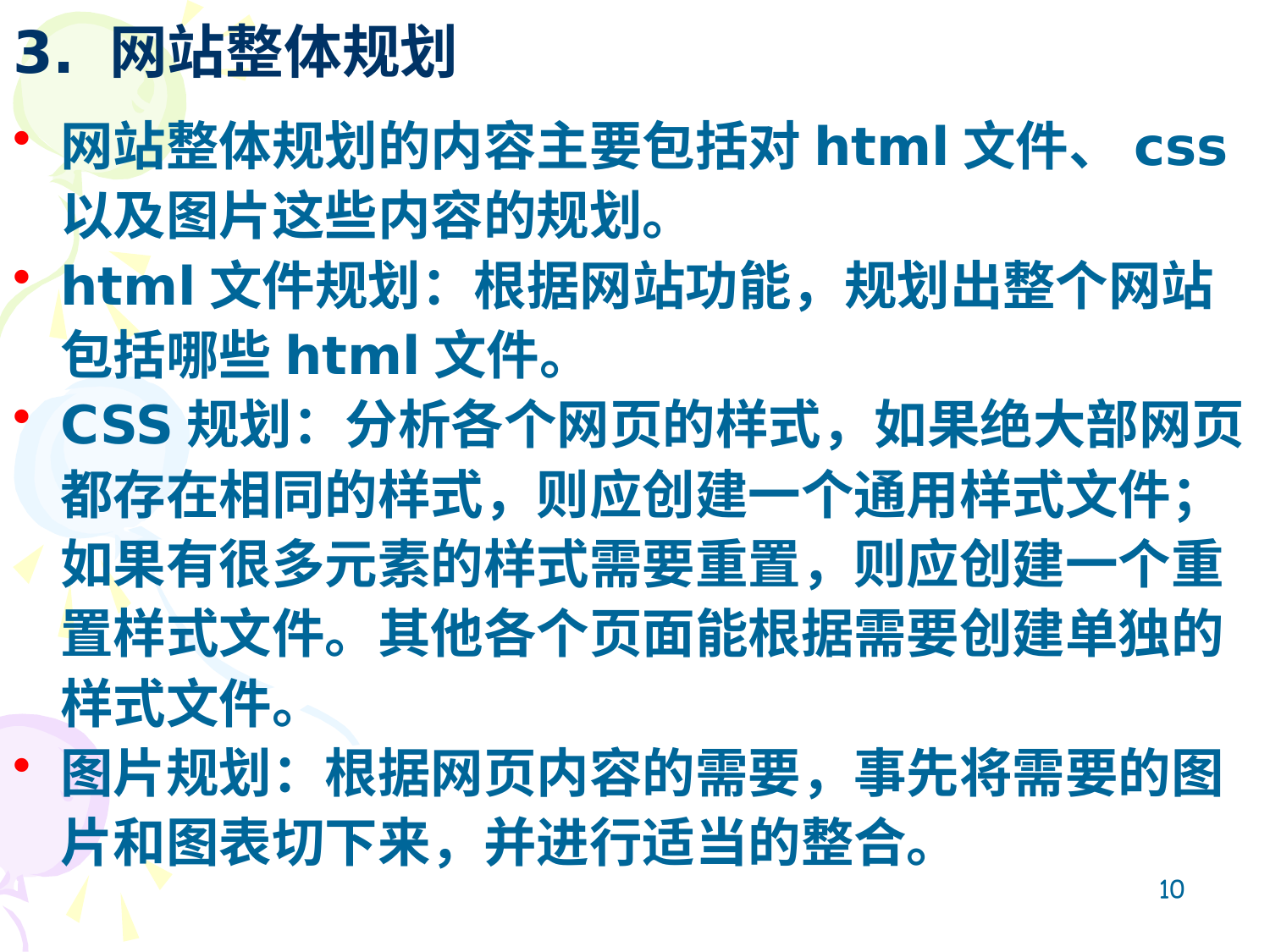

# 3. 网站整体规划
网站整体规划的内容主要包括对html文件、css以及图片这些内容的规划。
html文件规划：根据网站功能，规划出整个网站包括哪些html文件。
CSS规划：分析各个网页的样式，如果绝大部网页都存在相同的样式，则应创建一个通用样式文件；如果有很多元素的样式需要重置，则应创建一个重置样式文件。其他各个页面能根据需要创建单独的样式文件。
图片规划：根据网页内容的需要，事先将需要的图片和图表切下来，并进行适当的整合。
10